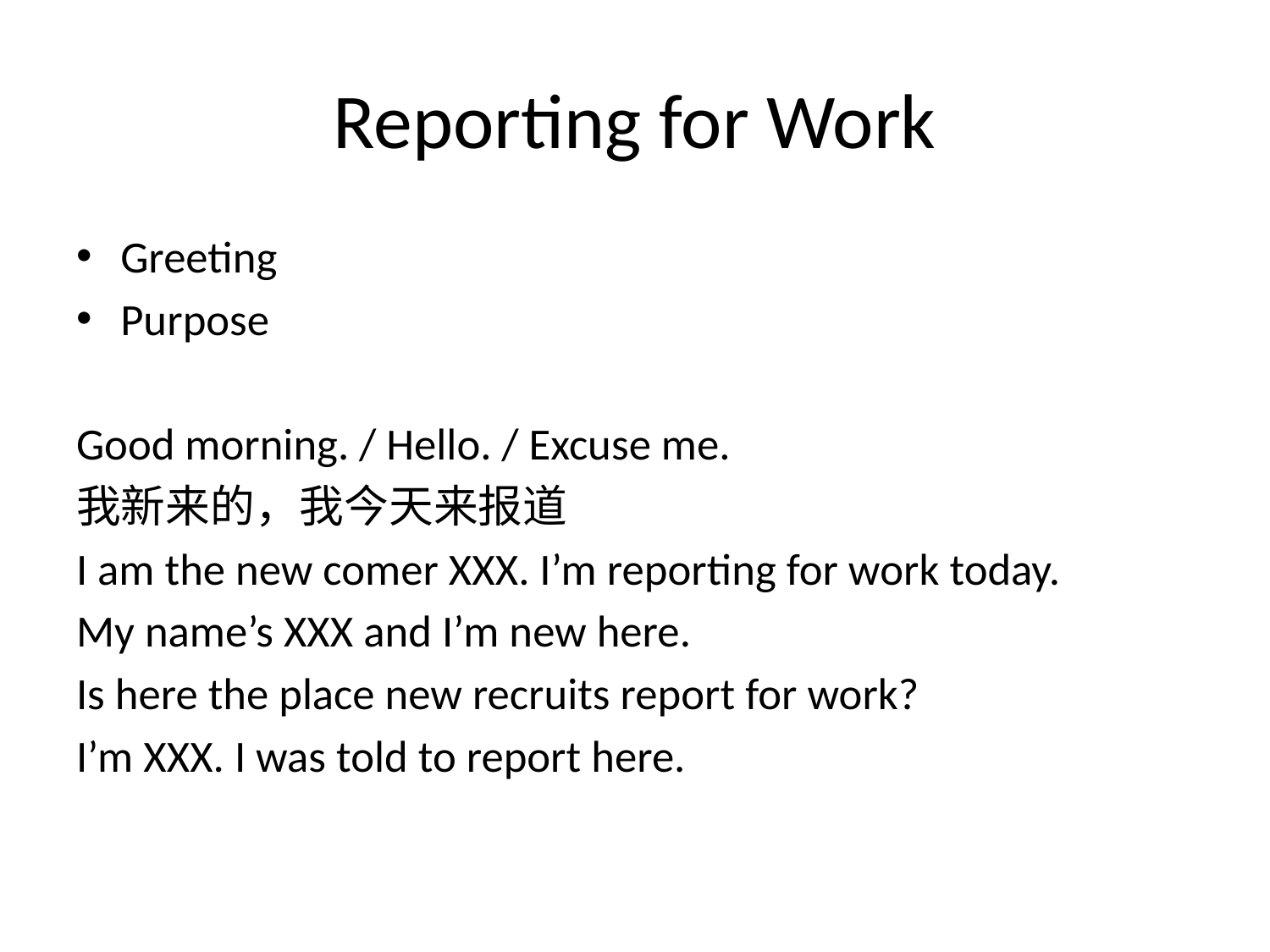

# Reporting for Work
Greeting
Purpose

Good morning. / Hello. / Excuse me.
我新来的，我今天来报道
I am the new comer XXX. I’m reporting for work today.
My name’s XXX and I’m new here.
Is here the place new recruits report for work?
I’m XXX. I was told to report here.